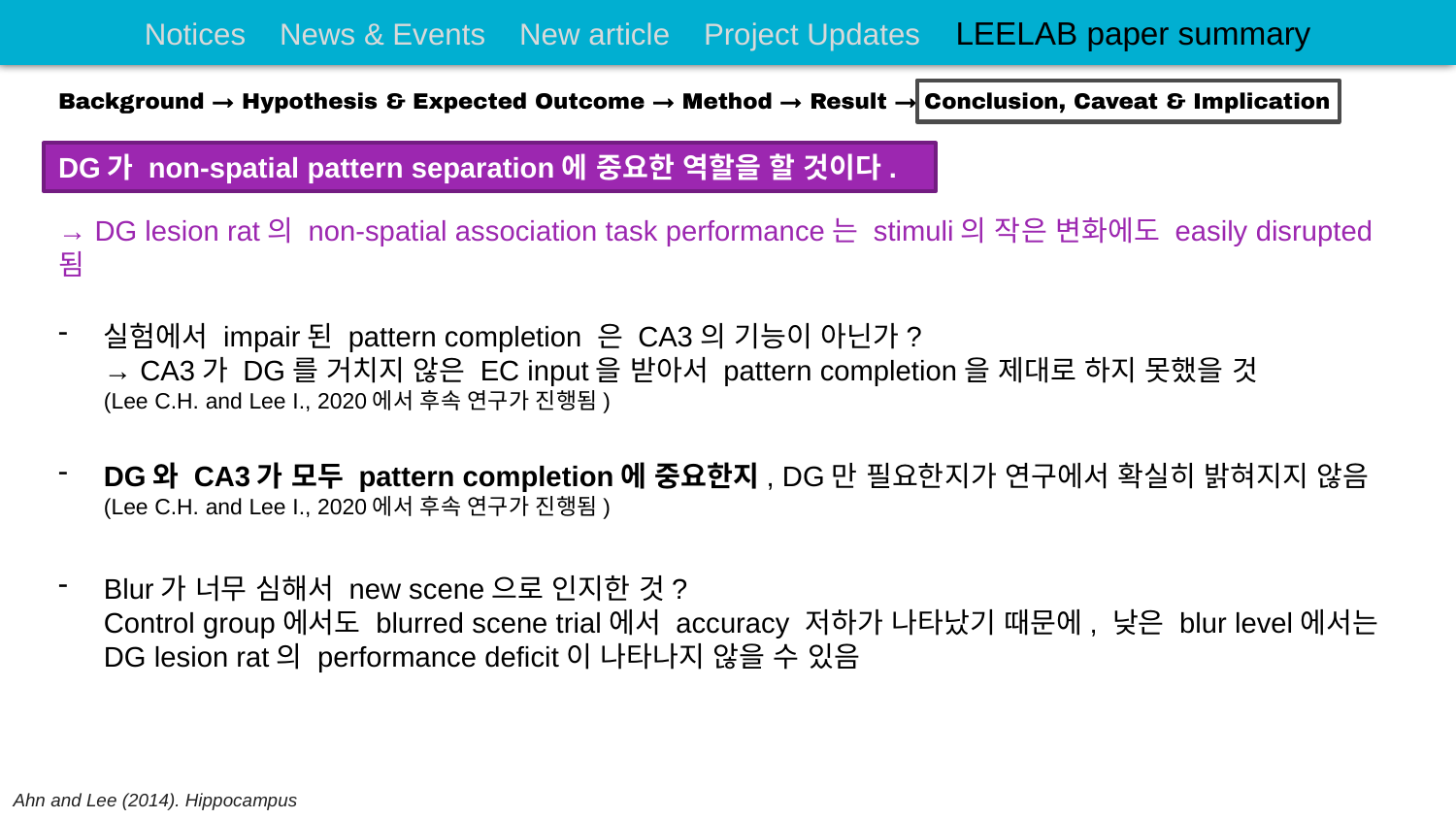

Notices    News & Events    New article    Project Updates    LEELAB paper summary
Background → Hypothesis & Expected Outcome → Method → Result → Conclusion, Caveat & Implication

DG가 non-spatial pattern separation에 중요한 역할을 할 것이다.
→ DG lesion rat의 non-spatial association task performance는 stimuli의 작은 변화에도 easily disrupted 됨
실험에서 impair된 pattern completion 은 CA3의 기능이 아닌가?
→ CA3가 DG를 거치지 않은 EC input을 받아서 pattern completion을 제대로 하지 못했을 것
(Lee C.H. and Lee I., 2020에서 후속 연구가 진행됨)
DG와 CA3가 모두 pattern completion에 중요한지, DG만 필요한지가 연구에서 확실히 밝혀지지 않음
(Lee C.H. and Lee I., 2020에서 후속 연구가 진행됨)
Blur가 너무 심해서 new scene으로 인지한 것?
Control group에서도 blurred scene trial에서 accuracy 저하가 나타났기 때문에, 낮은 blur level에서는
DG lesion rat의 performance deficit이 나타나지 않을 수 있음